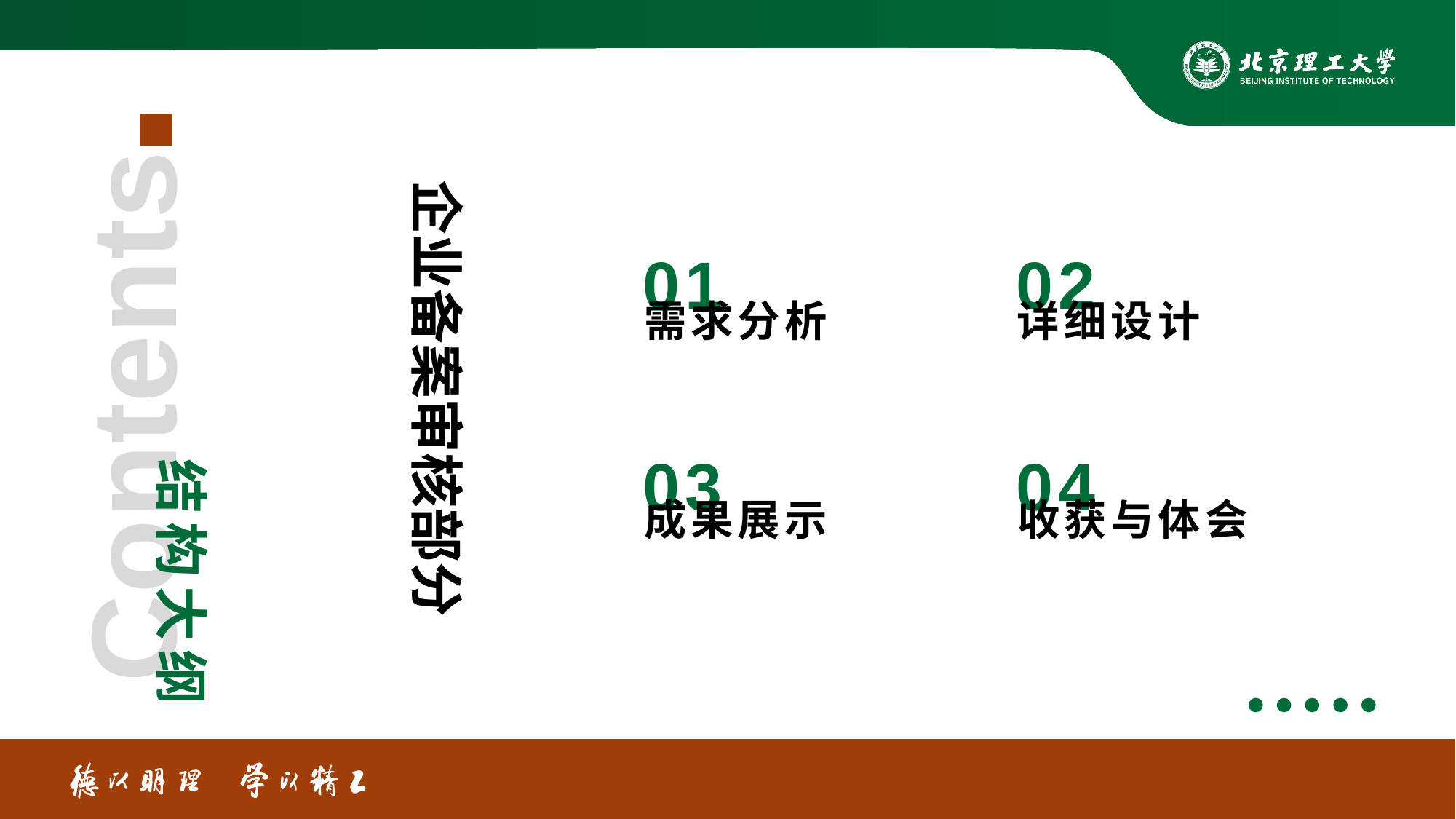

企业备案审核部分
01
需求分析
02
详细设计
03
成果展示
04
收获与体会